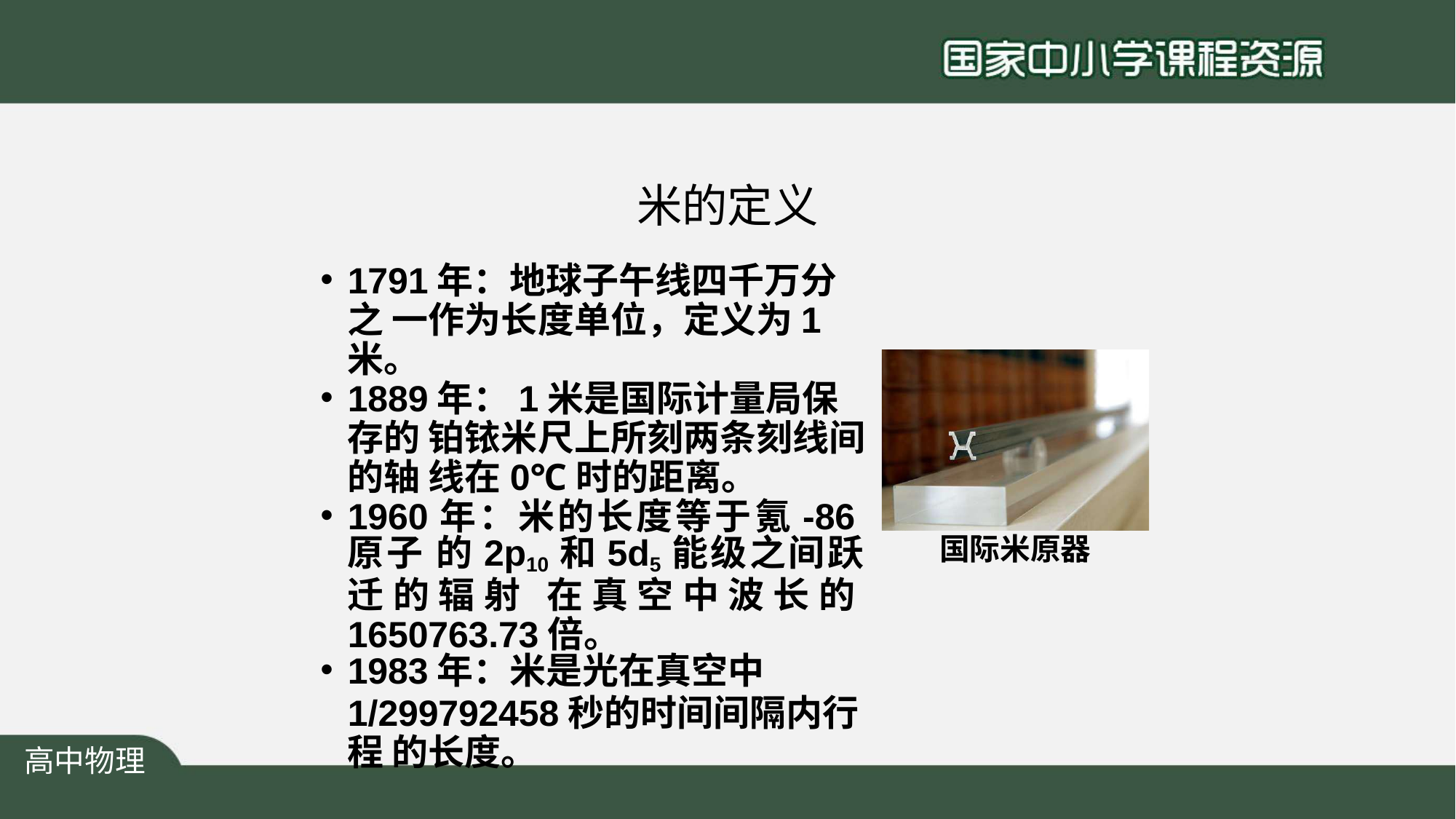

# 米的定义
1791年：地球子午线四千万分之 一作为长度单位，定义为1米。
1889年：1米是国际计量局保存的 铂铱米尺上所刻两条刻线间的轴 线在0℃时的距离。
1960年：米的长度等于氪-86原子 的2p10和5d5能级之间跃迁的辐射 在真空中波长的1650763.73倍。
1983年：米是光在真空中
1/299792458秒的时间间隔内行程 的长度。

国际米原器
高中物理